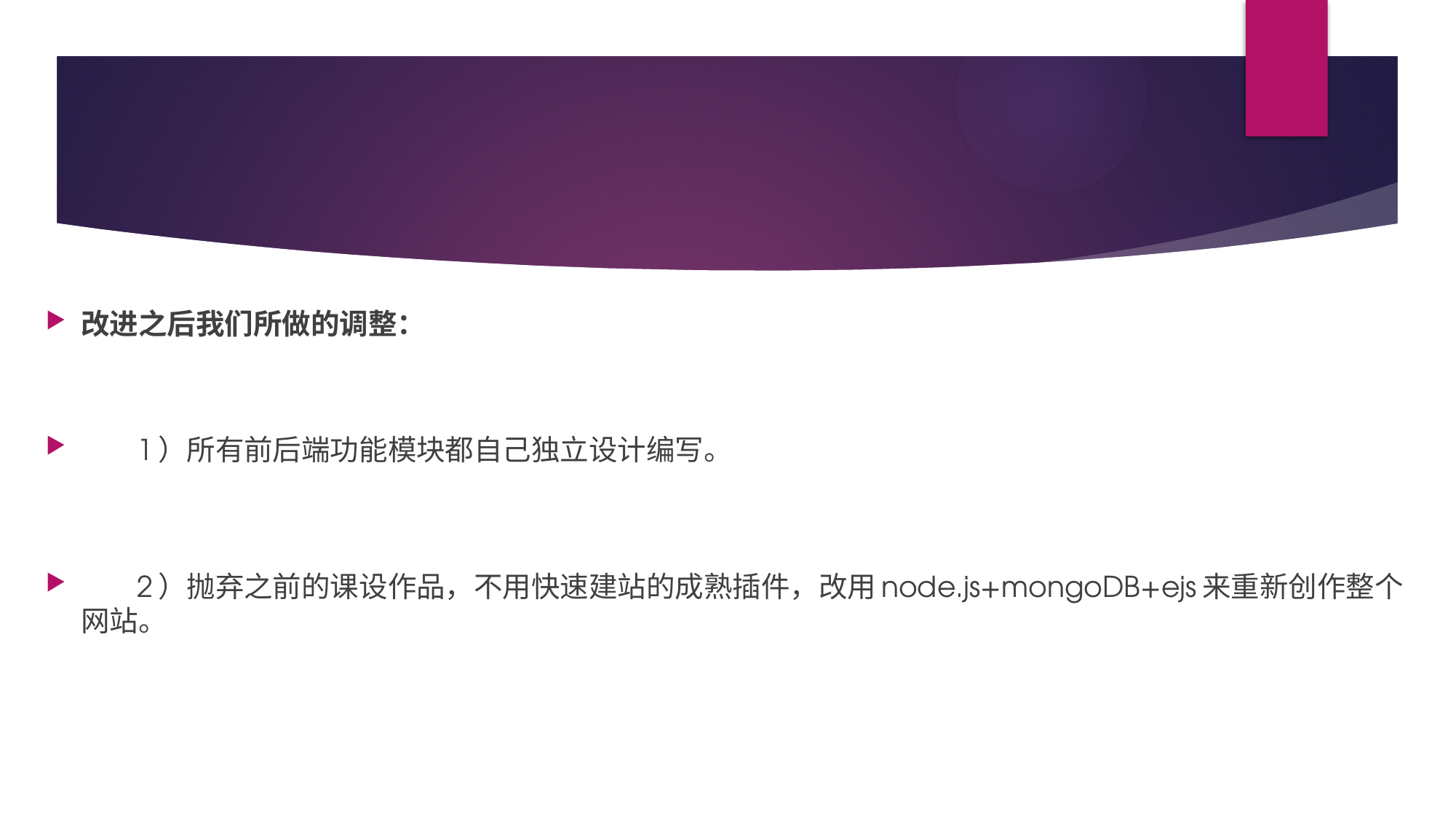

改进之后我们所做的调整：

       1）所有前后端功能模块都自己独立设计编写。

       2）抛弃之前的课设作品，不用快速建站的成熟插件，改用node.js+mongoDB+ejs来重新创作整个网站。